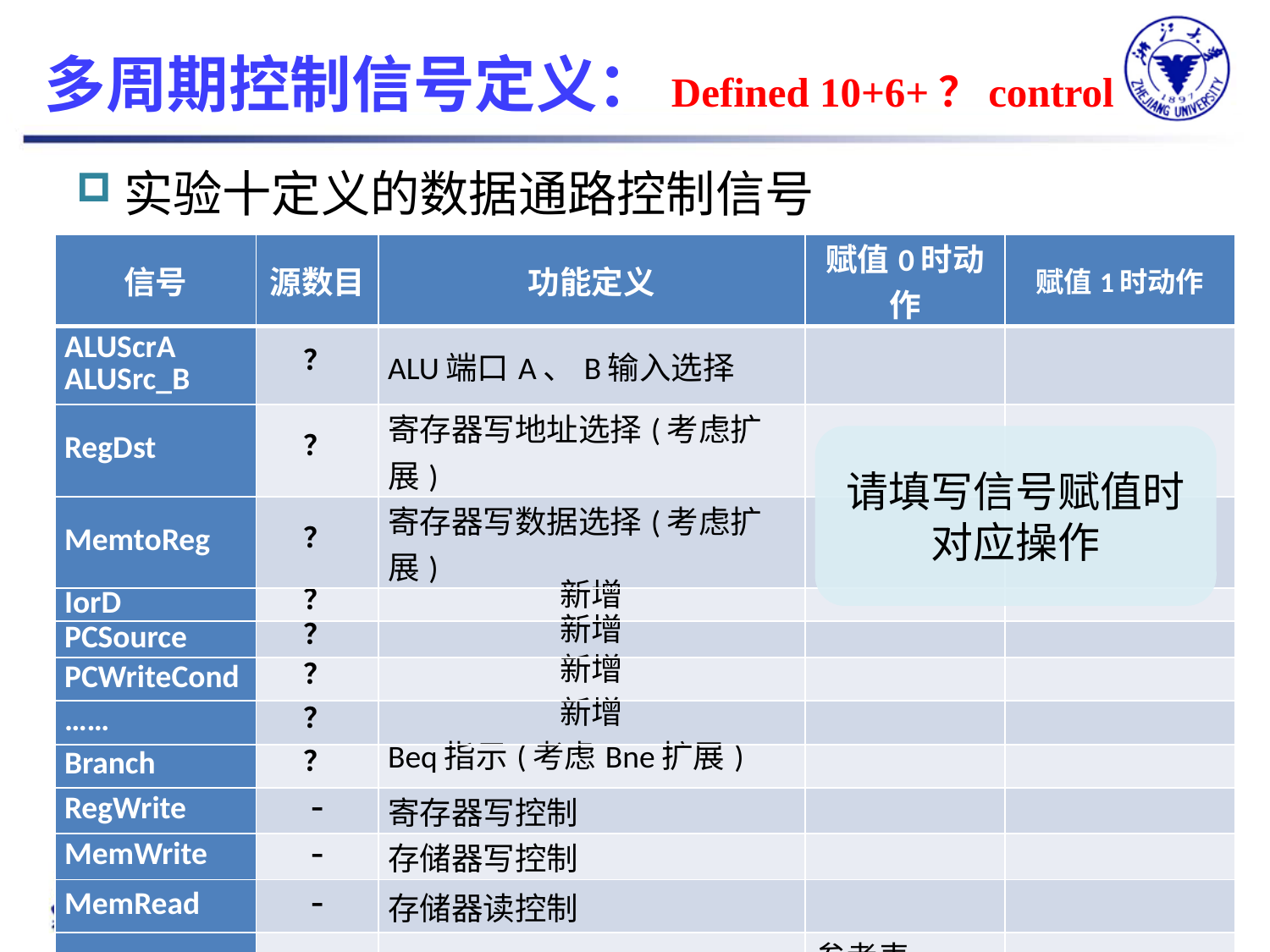

# 多周期控制信号定义：Defined 10+6+？control
实验十定义的数据通路控制信号
| 信号 | 源数目 | 功能定义 | 赋值0时动作 | 赋值1时动作 |
| --- | --- | --- | --- | --- |
| ALUScrA ALUSrc\_B | ？ | ALU端口A、B输入选择 |  |  |
| RegDst | ？ | 寄存器写地址选择(考虑扩展) |  |  |
| MemtoReg | ？ | 寄存器写数据选择(考虑扩展) |  |  |
| IorD | ？ | 新增 |  |  |
| PCSource | ？ | 新增 |  |  |
| PCWriteCond | ？ | 新增 |  |  |
| …… | ？ | 新增 |  |  |
| Branch | ？ | Beq指示(考虑Bne扩展) |  |  |
| RegWrite | - | 寄存器写控制 |  |  |
| MemWrite | - | 存储器写控制 |  |  |
| MemRead | - | 存储器读控制 |  |  |
| ALU\_Control | 000- 111 | 3位ALU操作控制 | 参考表 Exp04 | Exp04 |
请填写信号赋值时
对应操作